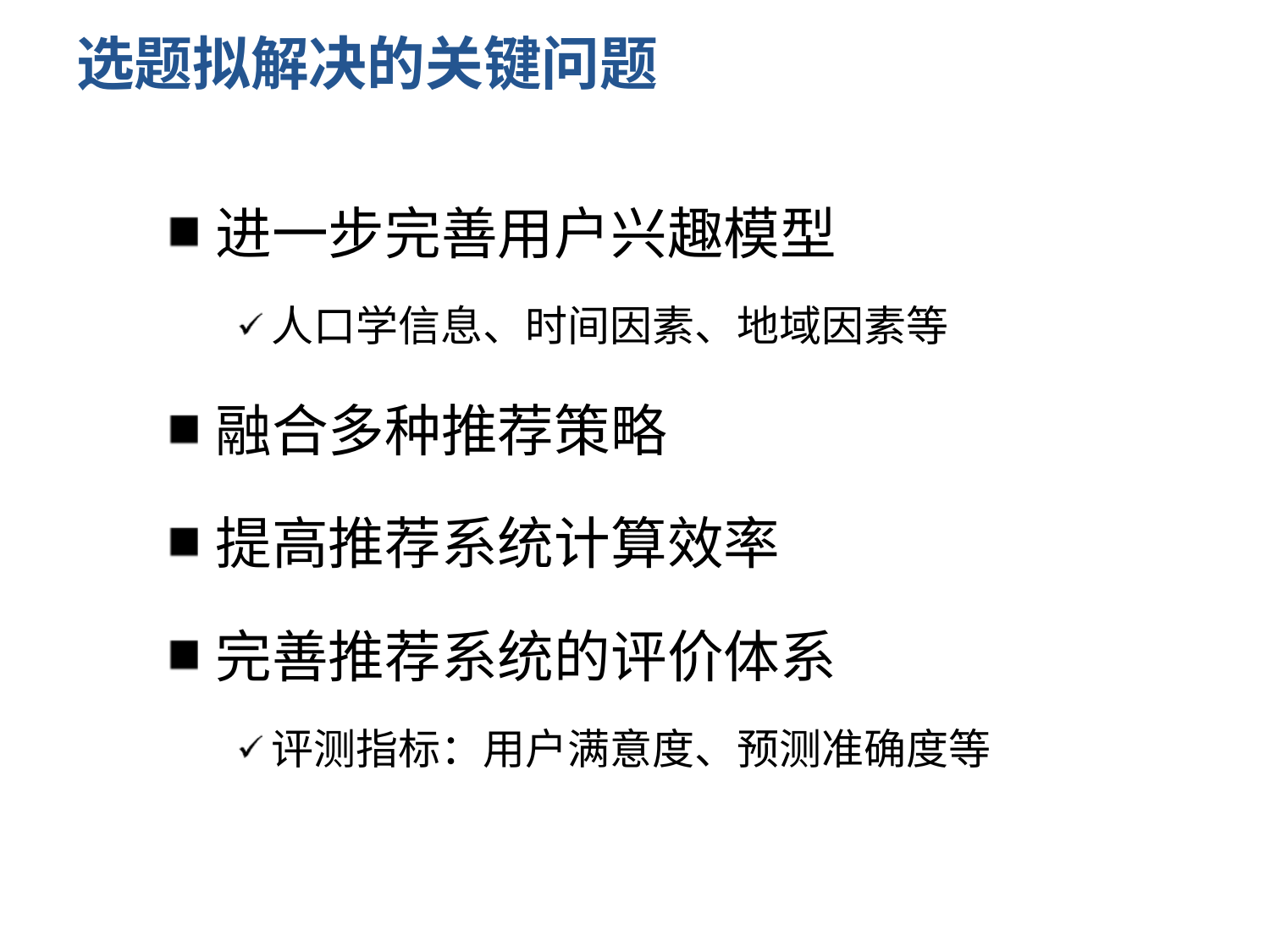

# 选题拟解决的关键问题
进一步完善用户兴趣模型
人口学信息、时间因素、地域因素等
融合多种推荐策略
提高推荐系统计算效率
完善推荐系统的评价体系
评测指标：用户满意度、预测准确度等